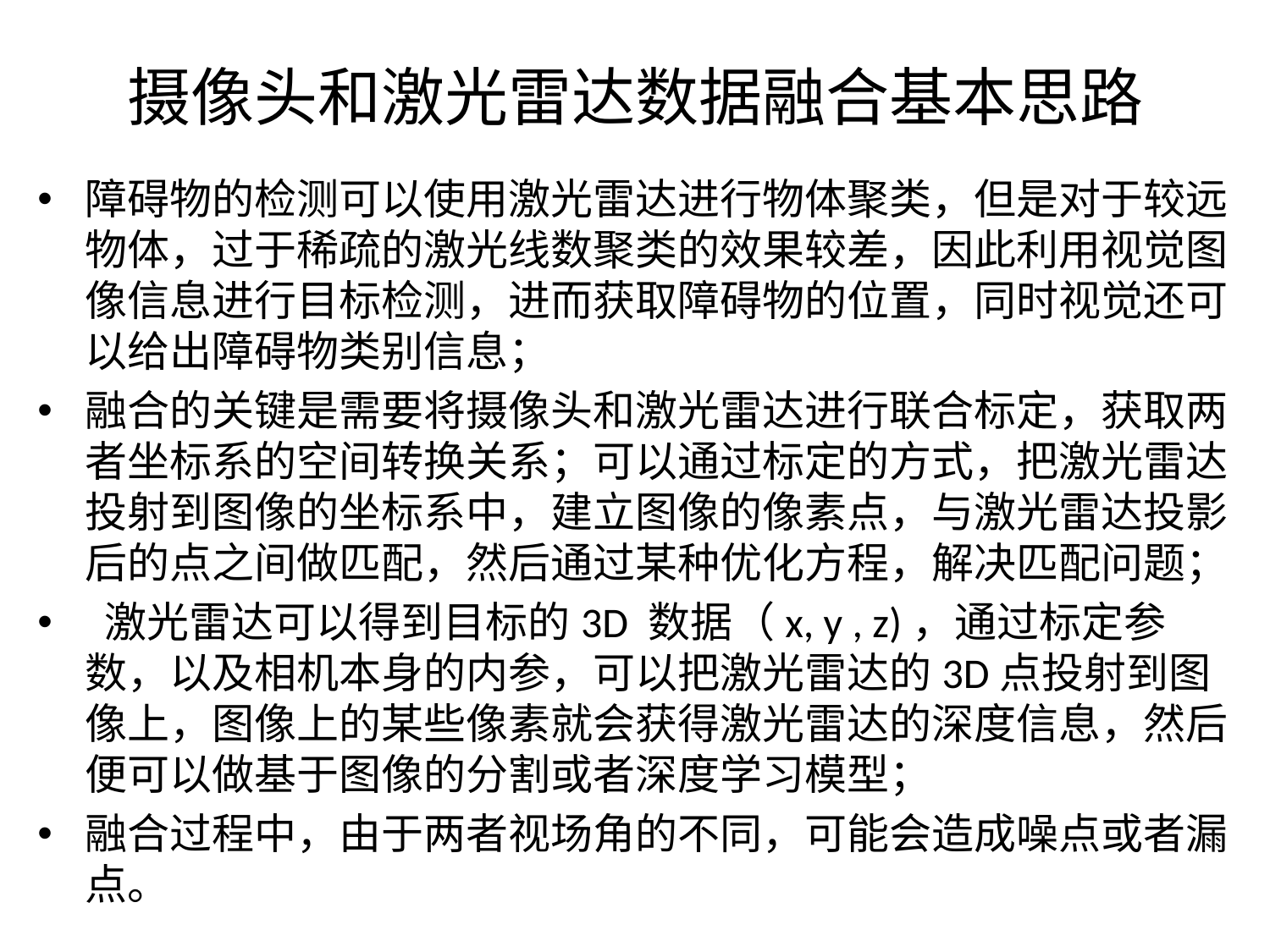

# 摄像头和激光雷达数据融合基本思路
障碍物的检测可以使用激光雷达进行物体聚类，但是对于较远物体，过于稀疏的激光线数聚类的效果较差，因此利用视觉图像信息进行目标检测，进而获取障碍物的位置，同时视觉还可以给出障碍物类别信息；
融合的关键是需要将摄像头和激光雷达进行联合标定，获取两者坐标系的空间转换关系；可以通过标定的方式，把激光雷达投射到图像的坐标系中，建立图像的像素点，与激光雷达投影后的点之间做匹配，然后通过某种优化方程，解决匹配问题；
 激光雷达可以得到目标的3D 数据（x, y , z)，通过标定参数，以及相机本身的内参，可以把激光雷达的3D点投射到图像上，图像上的某些像素就会获得激光雷达的深度信息，然后便可以做基于图像的分割或者深度学习模型；
融合过程中，由于两者视场角的不同，可能会造成噪点或者漏点。